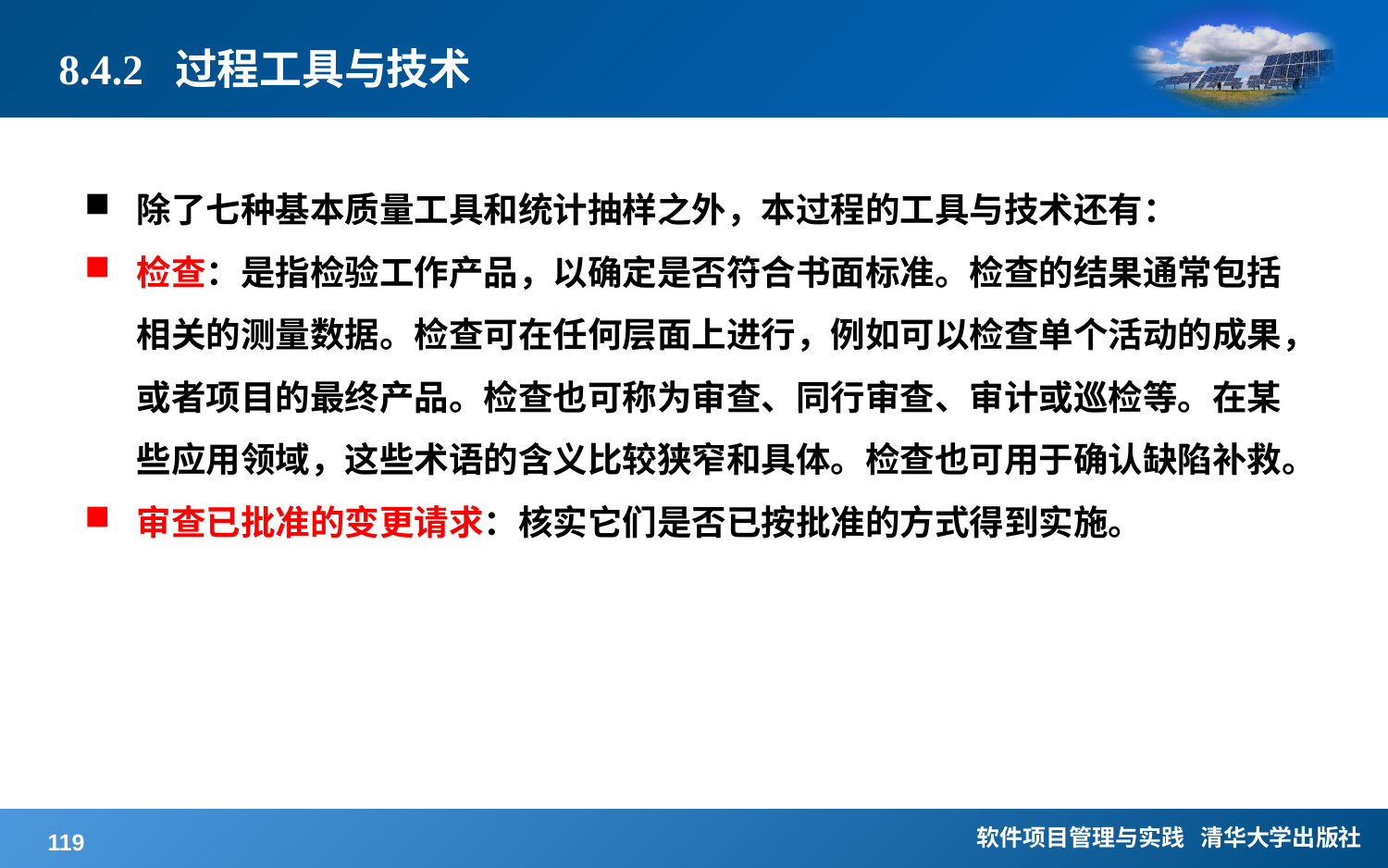

# 8.4.2  过程工具与技术
除了七种基本质量工具和统计抽样之外，本过程的工具与技术还有：
检查：是指检验工作产品，以确定是否符合书面标准。检查的结果通常包括相关的测量数据。检查可在任何层面上进行，例如可以检查单个活动的成果，或者项目的最终产品。检查也可称为审查、同行审查、审计或巡检等。在某些应用领域，这些术语的含义比较狭窄和具体。检查也可用于确认缺陷补救。
审查已批准的变更请求：核实它们是否已按批准的方式得到实施。